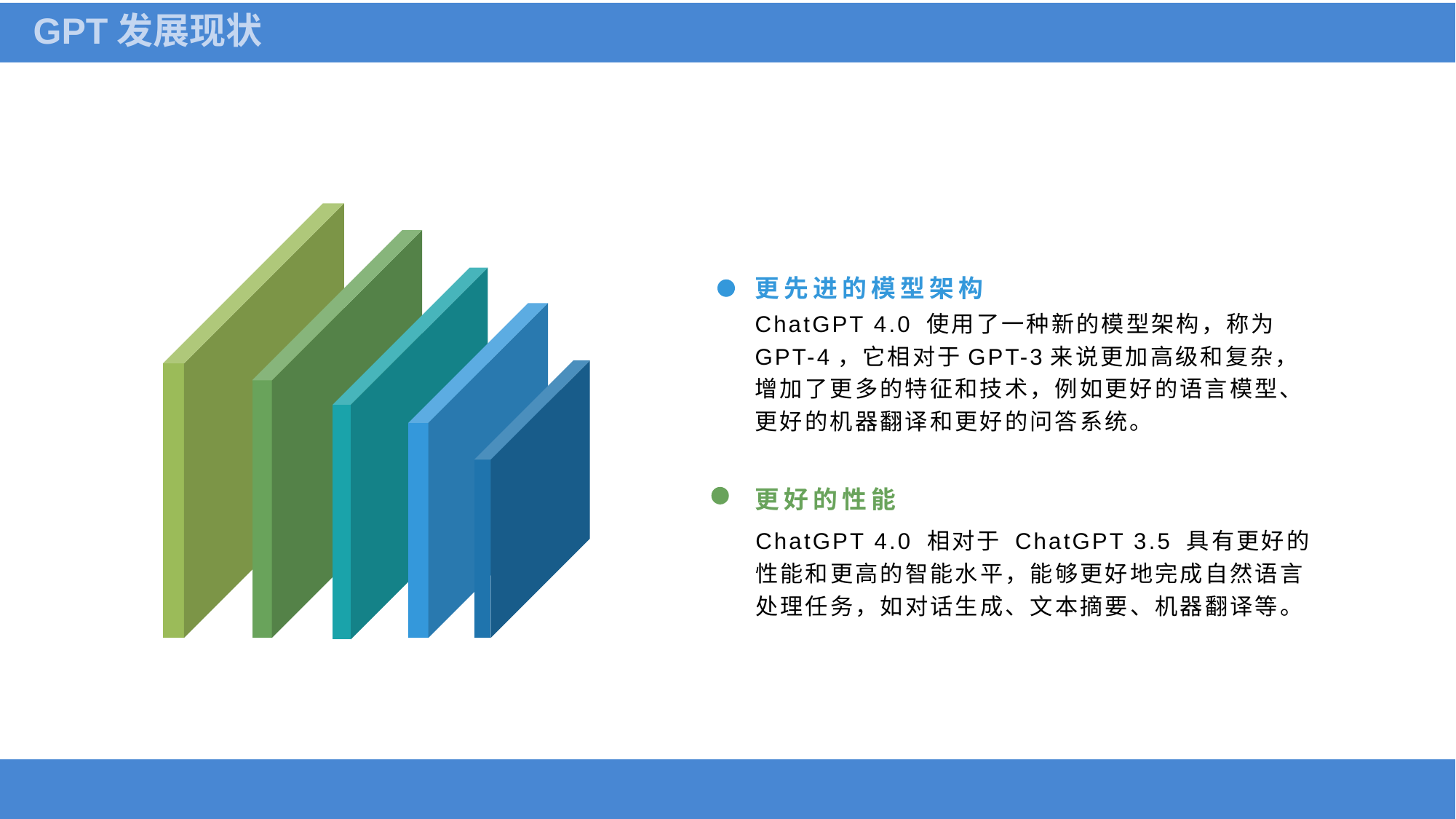

GPT发展现状

更先进的模型架构

ChatGPT 4.0 使用了一种新的模型架构，称为GPT-4，它相对于GPT-3来说更加高级和复杂，增加了更多的特征和技术，例如更好的语言模型、更好的机器翻译和更好的问答系统。

更好的性能

ChatGPT 4.0 相对于 ChatGPT 3.5 具有更好的性能和更高的智能水平，能够更好地完成自然语言处理任务，如对话生成、文本摘要、机器翻译等。